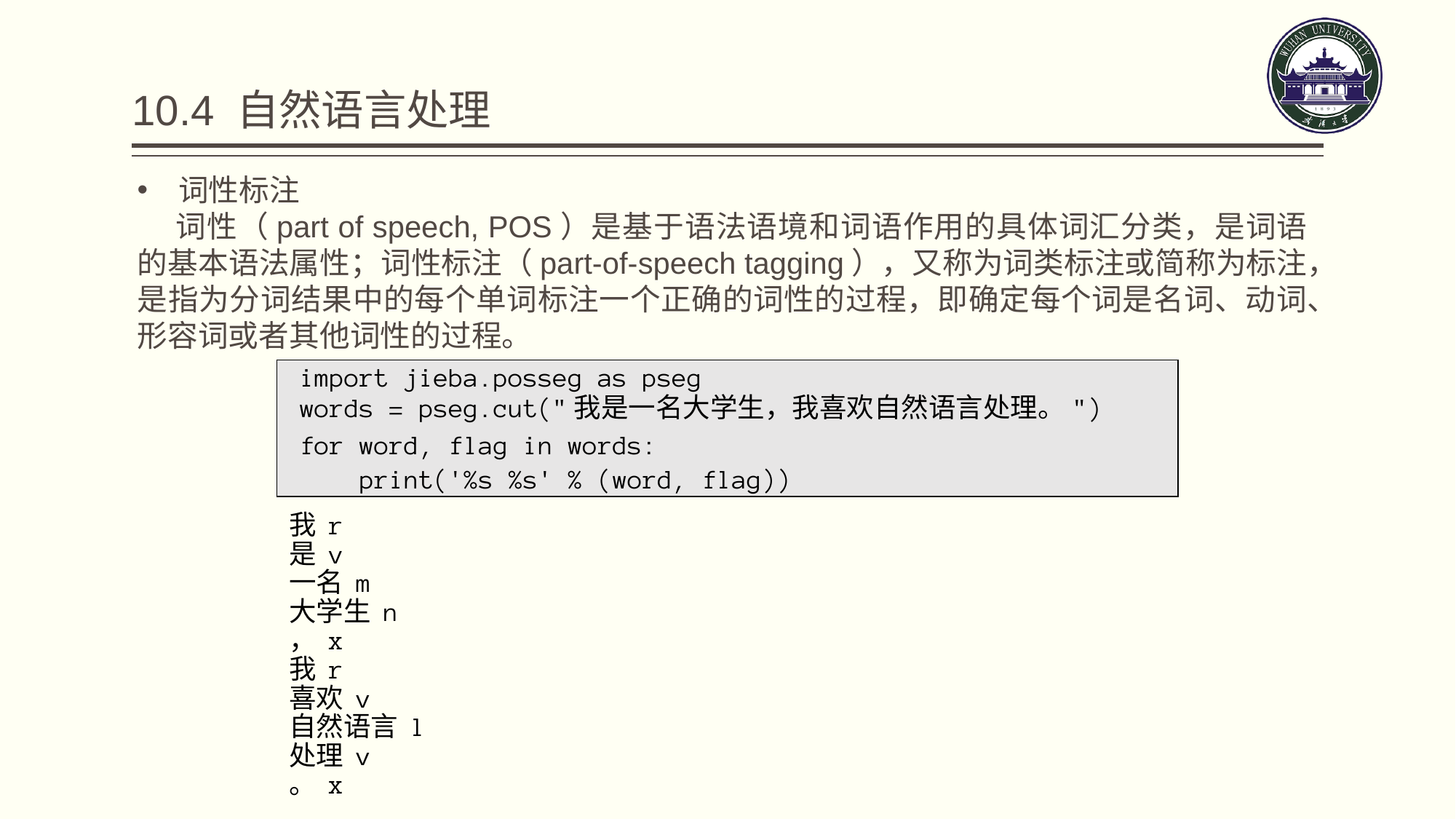

# 10.4 自然语言处理
词性标注
    词性（part of speech, POS）是基于语法语境和词语作用的具体词汇分类，是词语的基本语法属性；词性标注（part-of-speech tagging），又称为词类标注或简称为标注，是指为分词结果中的每个单词标注一个正确的词性的过程，即确定每个词是名词、动词、形容词或者其他词性的过程。
| import jieba.posseg as pseg |
| --- |
| words = pseg.cut("我是一名大学生，我喜欢自然语言处理。") |
| for word, flag in words: |
| print('%s %s' % (word, flag)) |
我 r
是 v
一名 m
大学生 n
， x
我 r
喜欢 v
自然语言 l
处理 v
。 x